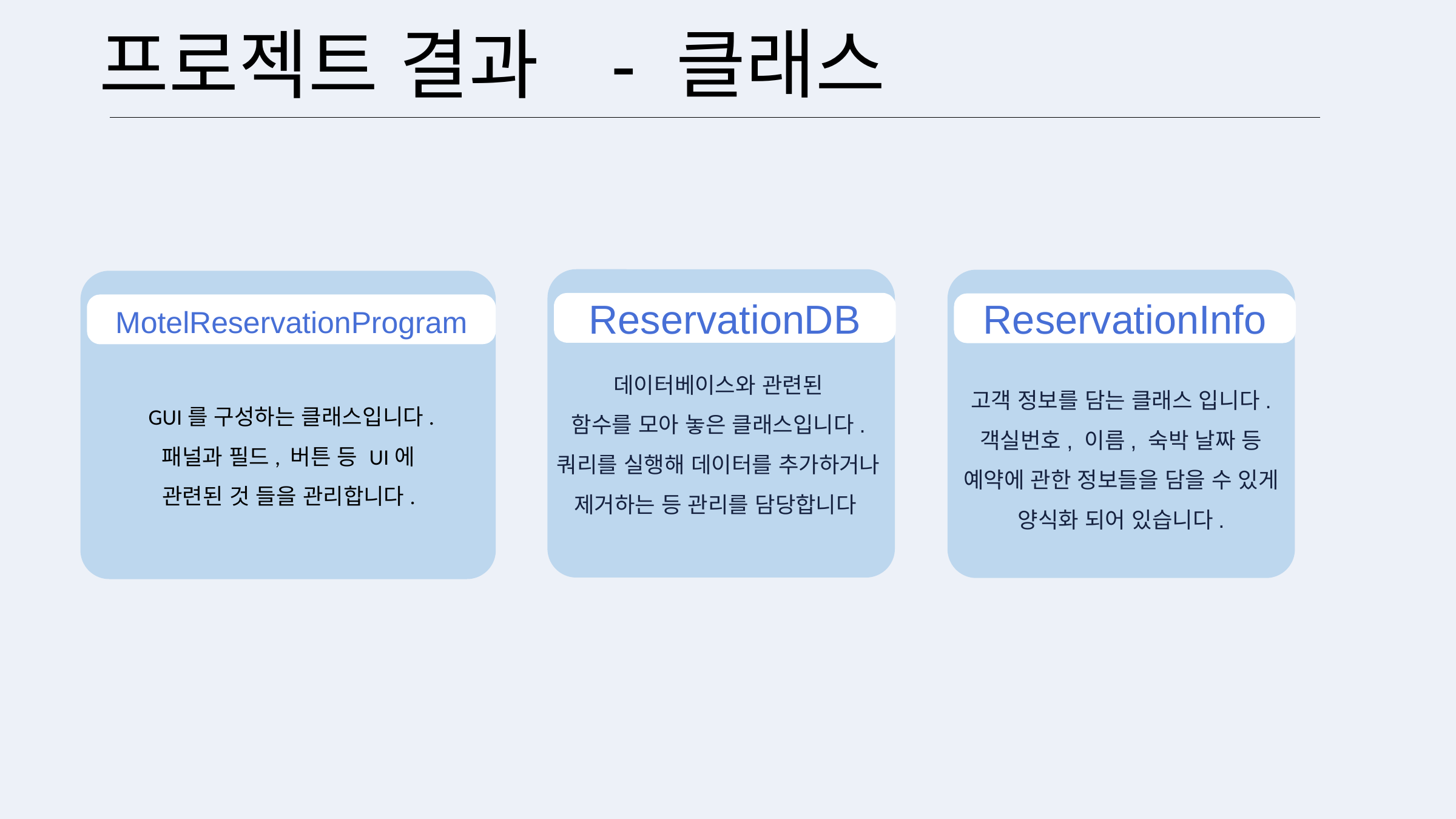

- 클래스

프로젝트 결과

MotelReservationProgram

ReservationDB

ReservationInfo

GUI를 구성하는 클래스입니다.
패널과 필드, 버튼 등 UI에
관련된 것 들을 관리합니다.
데이터베이스와 관련된
함수를 모아 놓은 클래스입니다.
쿼리를 실행해 데이터를 추가하거나 제거하는 등 관리를 담당합니다
고객 정보를 담는 클래스 입니다.
객실번호, 이름, 숙박 날짜 등
예약에 관한 정보들을 담을 수 있게 양식화 되어 있습니다.